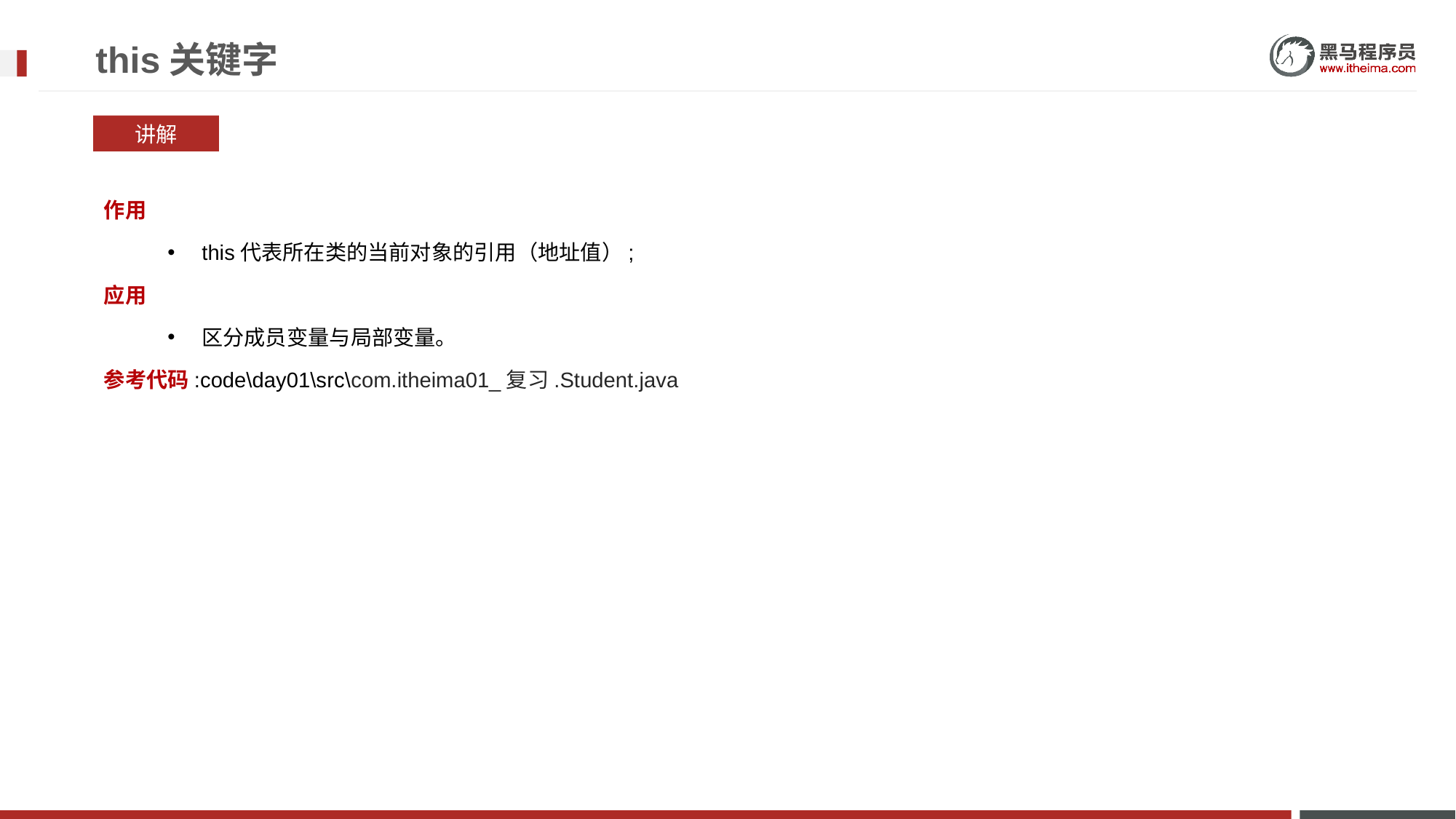

# this关键字
讲解
作用
this代表所在类的当前对象的引用（地址值）;
应用
区分成员变量与局部变量。
参考代码:code\day01\src\com.itheima01_复习.Student.java